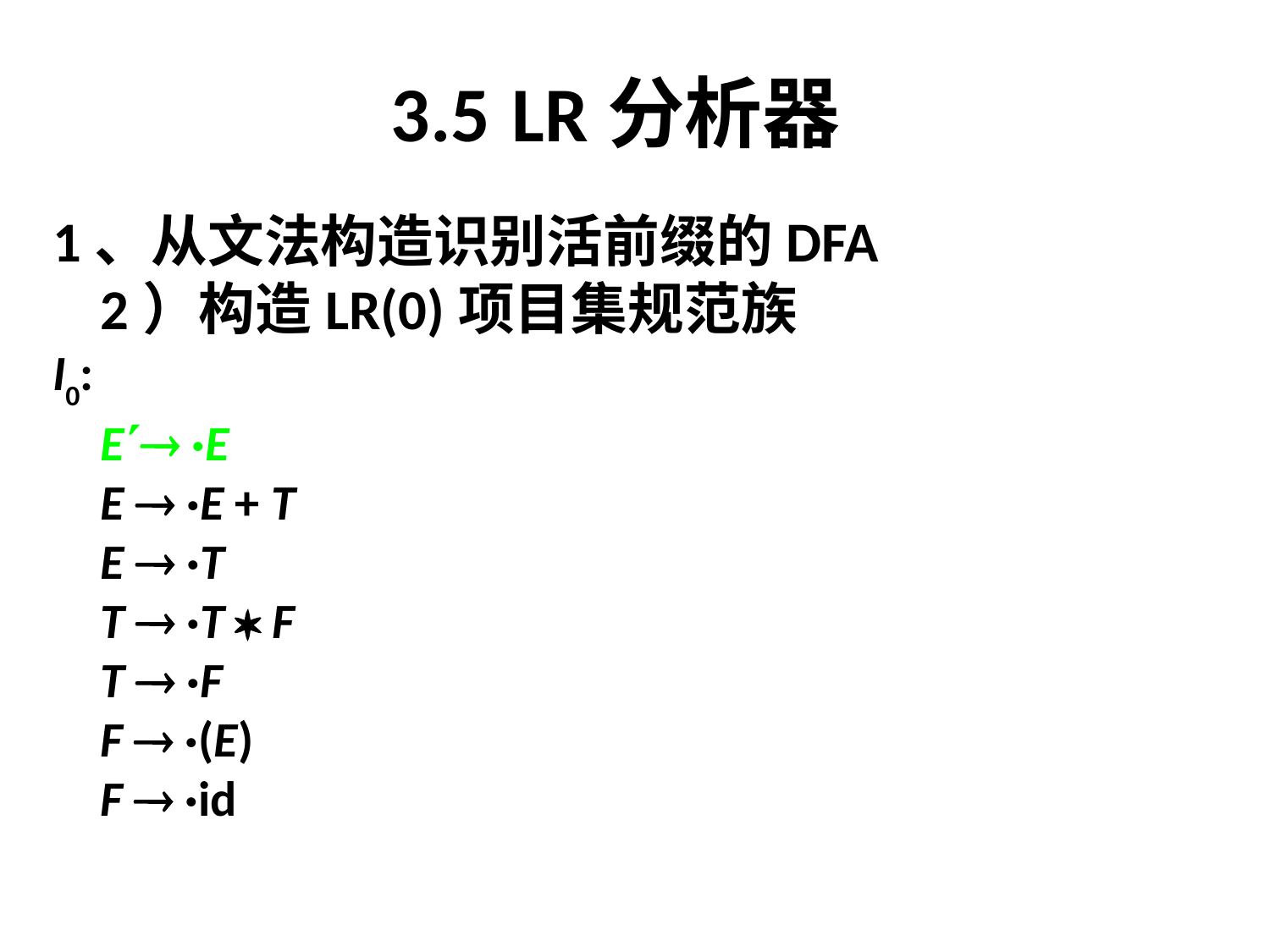

# 3.5 LR分析器
1、从文法构造识别活前缀的DFA
	2）构造LR(0)项目集规范族
I0:
	E′→ ·E
	E → ·E + T
	E → ·T
	T → ·T ∗ F
	T → ·F
	F → ·(E)
	F → ·id